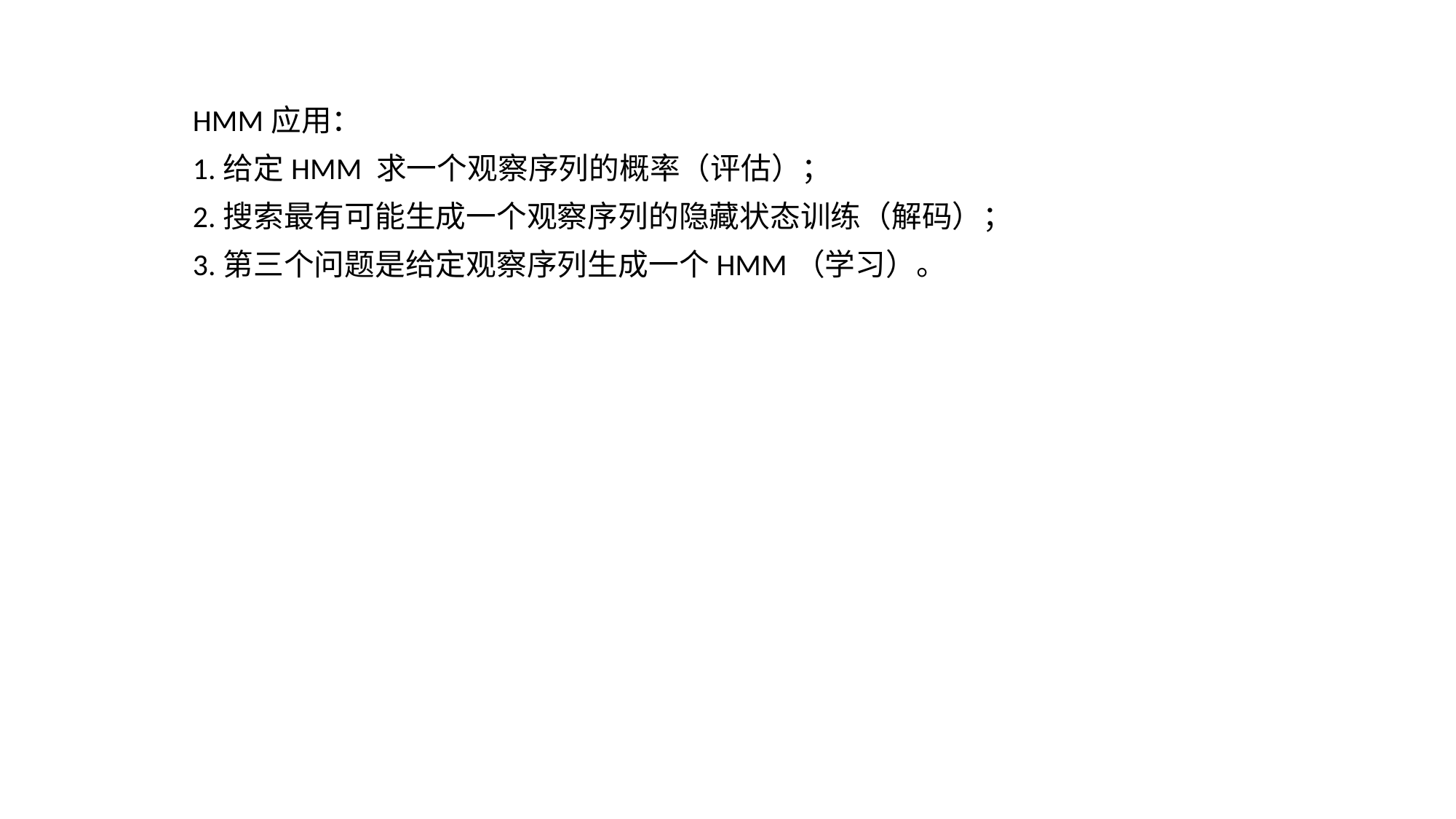

HMM应用：
1.给定HMM 求一个观察序列的概率（评估）；
2.搜索最有可能生成一个观察序列的隐藏状态训练（解码）；
3.第三个问题是给定观察序列生成一个HMM（学习）。